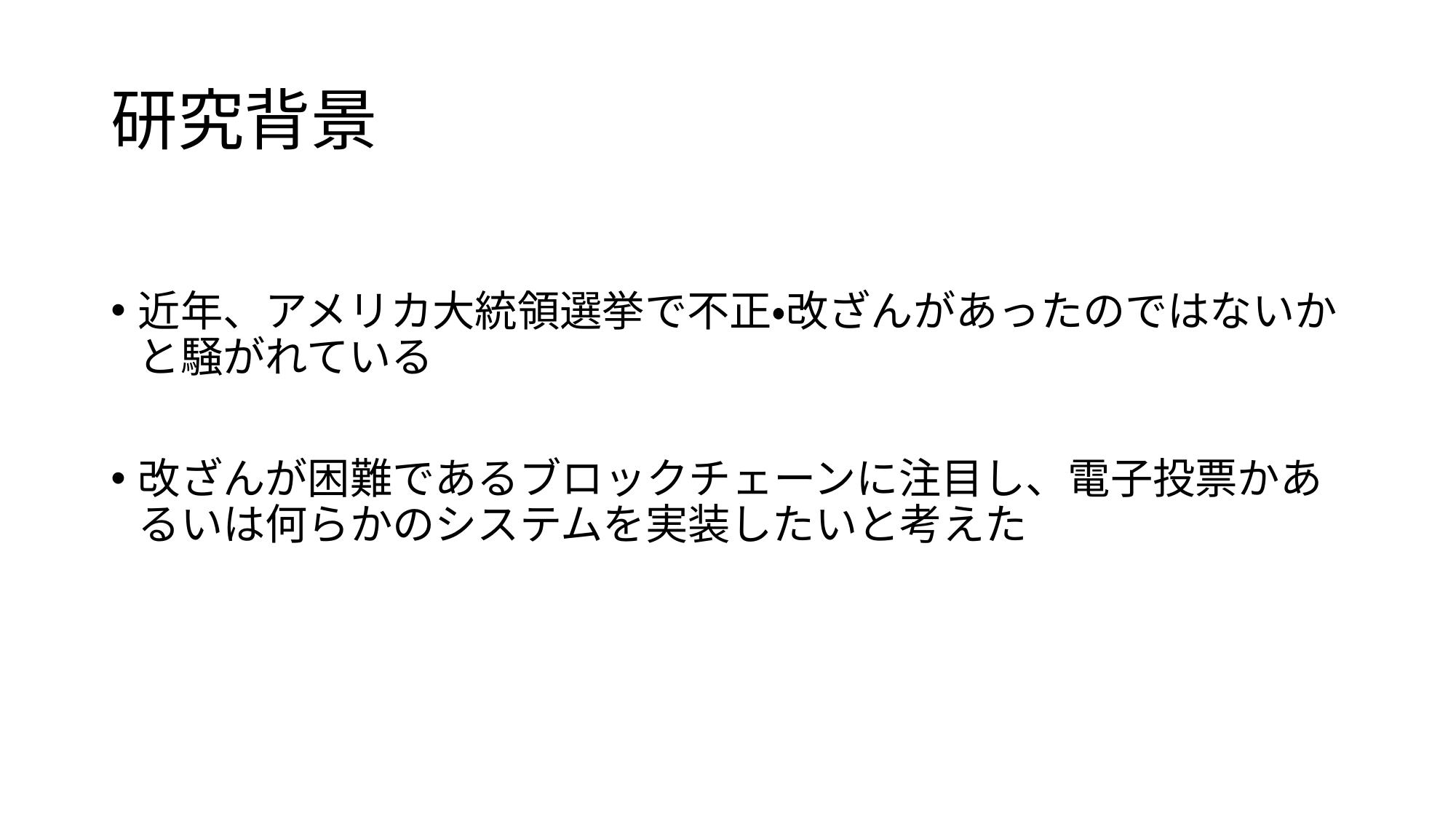

# 研究背景

近年、アメリカ大統領選挙で不正・改ざんがあったのではないかと騒がれている

改ざんが困難であるブロックチェーンに注目し、電子投票かあるいは何らかのシステムを実装したいと考えた